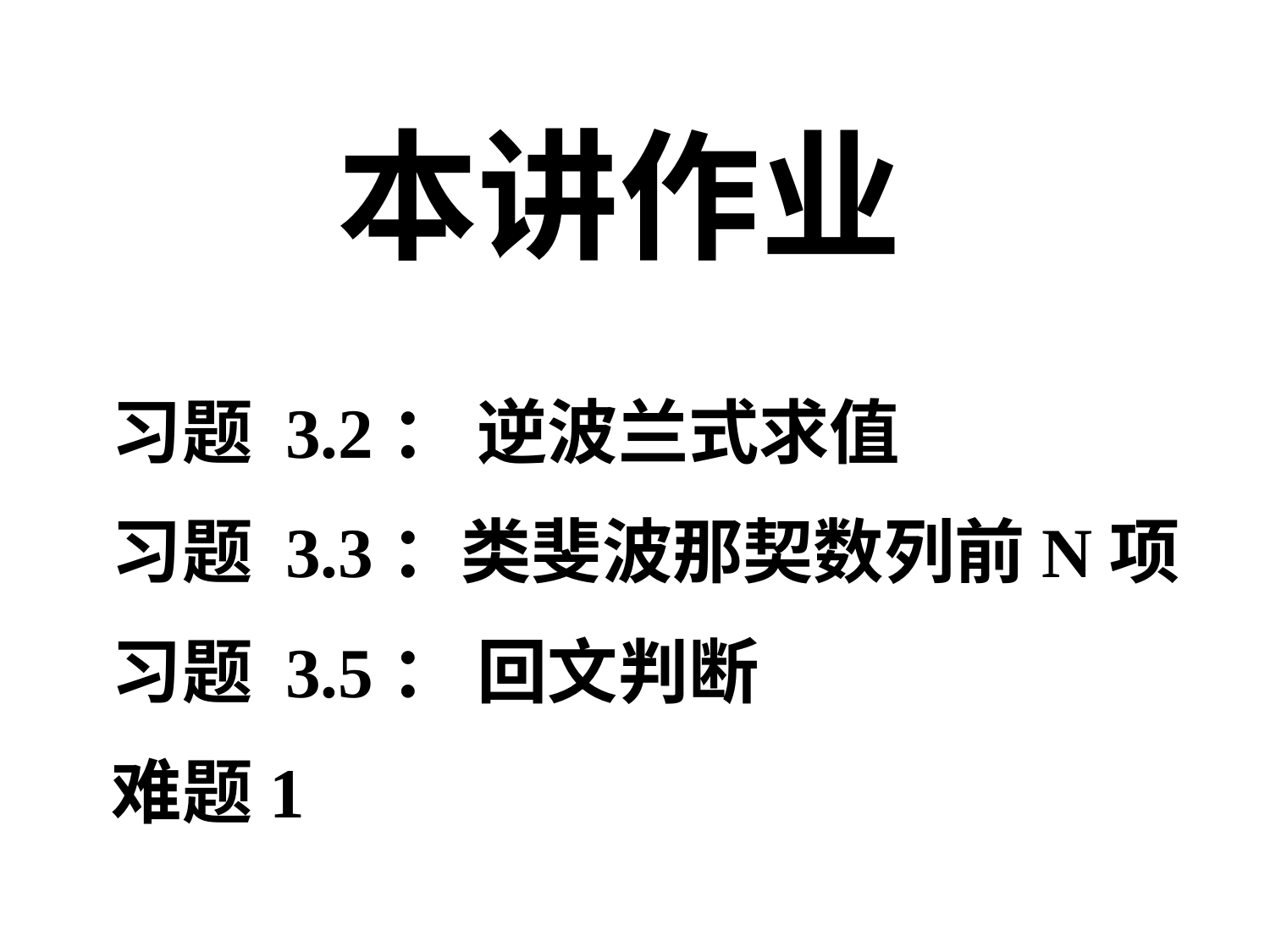

本讲作业
习题 3.2： 逆波兰式求值
习题 3.3：类斐波那契数列前N项
习题 3.5： 回文判断
难题1